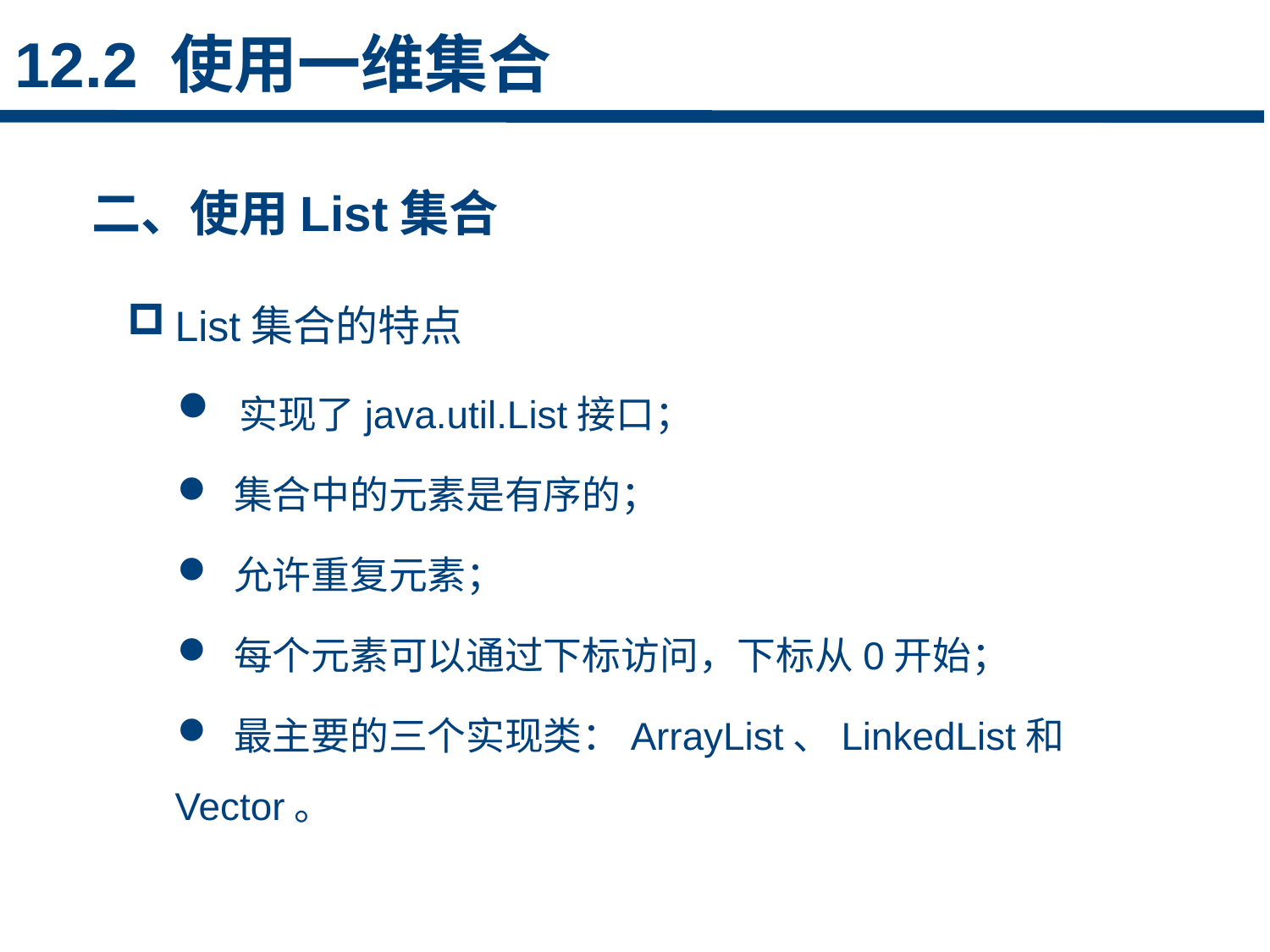

12.2 使用一维集合
二、使用List集合
List集合的特点
 实现了java.util.List接口；
 集合中的元素是有序的；
 允许重复元素；
 每个元素可以通过下标访问，下标从0开始；
 最主要的三个实现类：ArrayList、LinkedList和Vector。
点击添加文本
点击添加文本
点击添加文本
点击添加文本